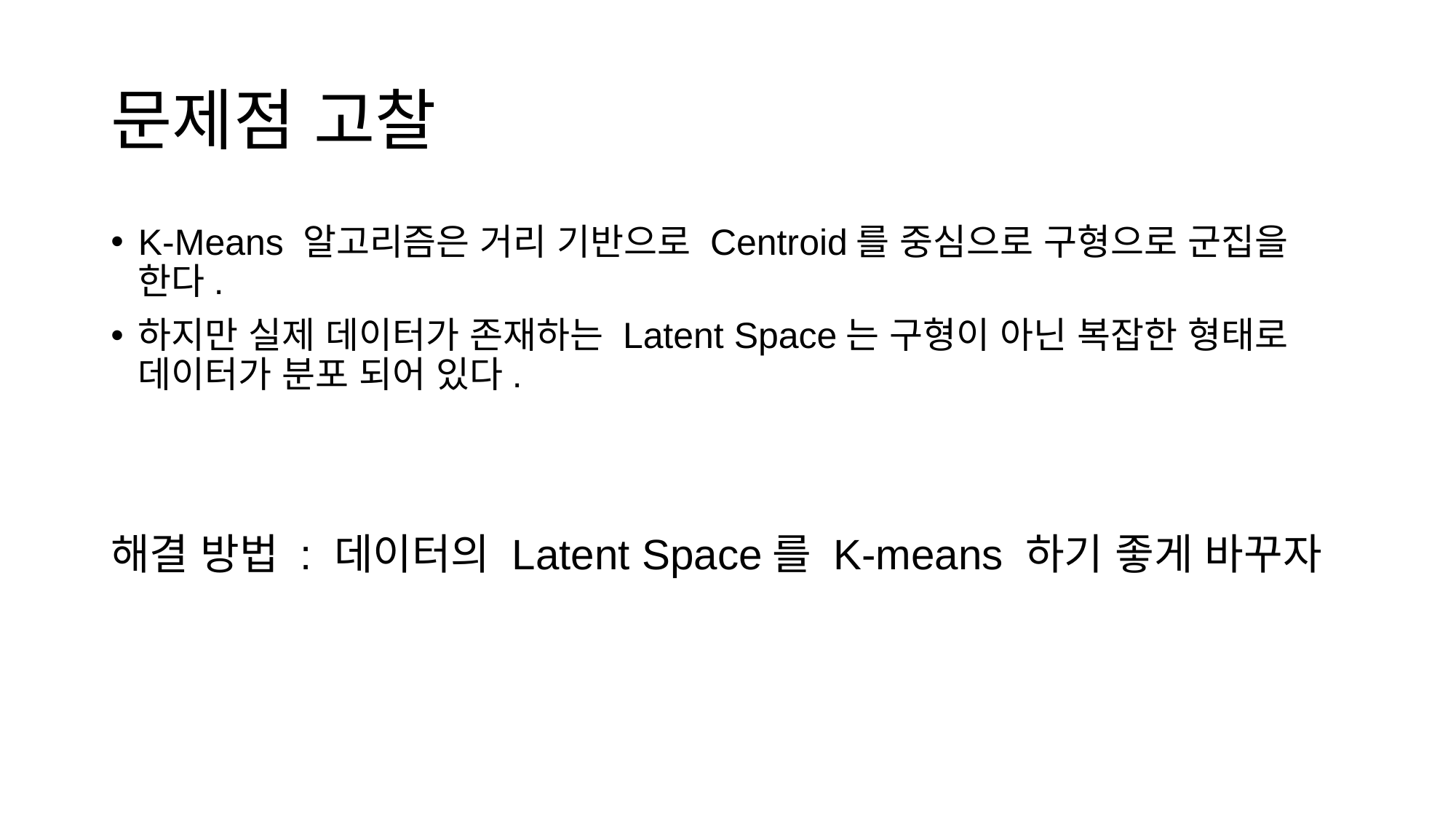

# 문제점 고찰
K-Means 알고리즘은 거리 기반으로 Centroid를 중심으로 구형으로 군집을 한다.
하지만 실제 데이터가 존재하는 Latent Space는 구형이 아닌 복잡한 형태로 데이터가 분포 되어 있다.

해결 방법 : 데이터의 Latent Space를 K-means 하기 좋게 바꾸자